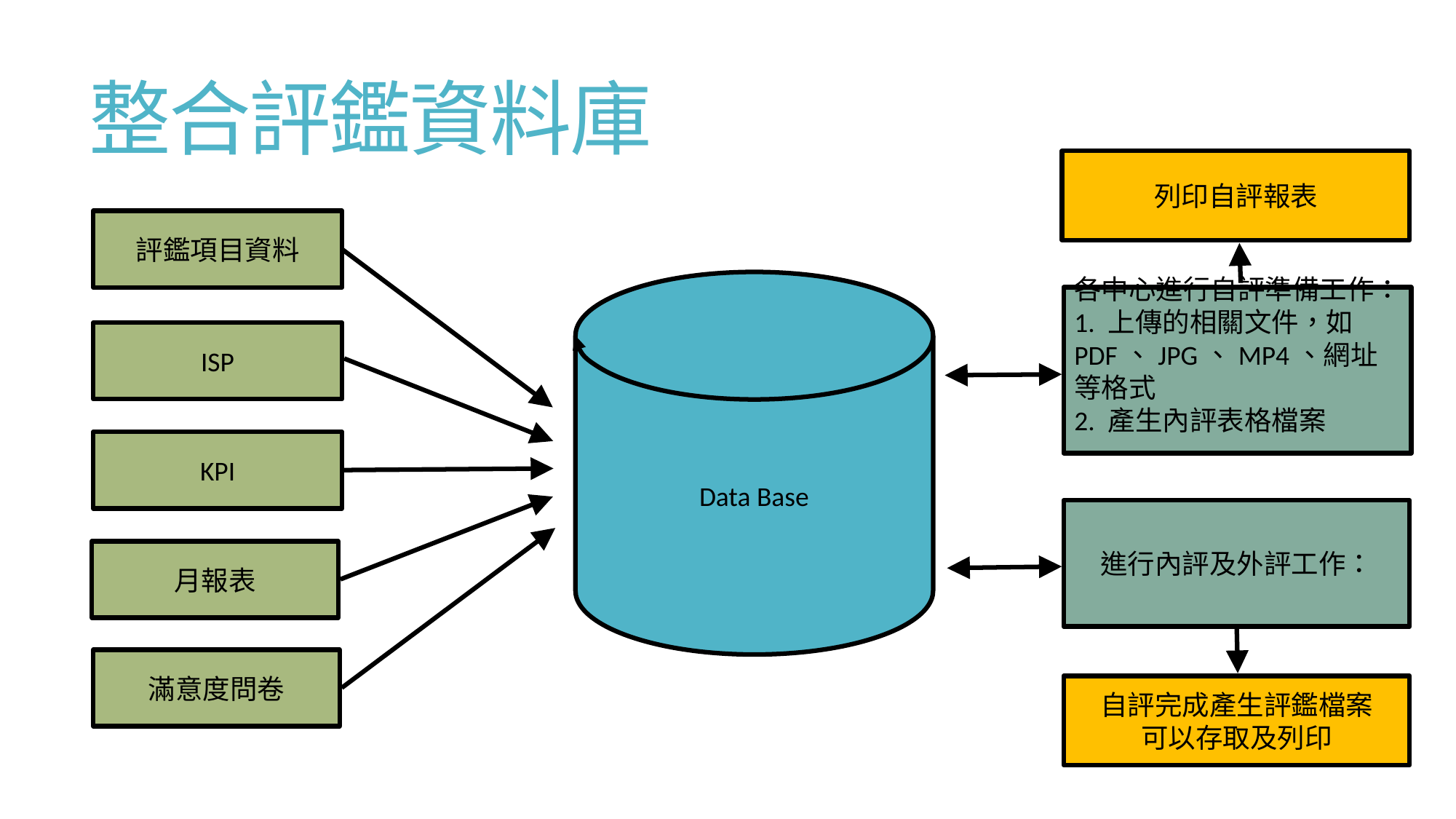

# 整合評鑑資料庫
列印自評報表
評鑑項目資料

Data Base
各中心進行自評準備工作：
1. 上傳的相關文件，如PDF、JPG、MP4、網址等格式
2. 產生內評表格檔案

ISP
KPI
進行內評及外評工作：
月報表
滿意度問卷
自評完成產生評鑑檔案
可以存取及列印